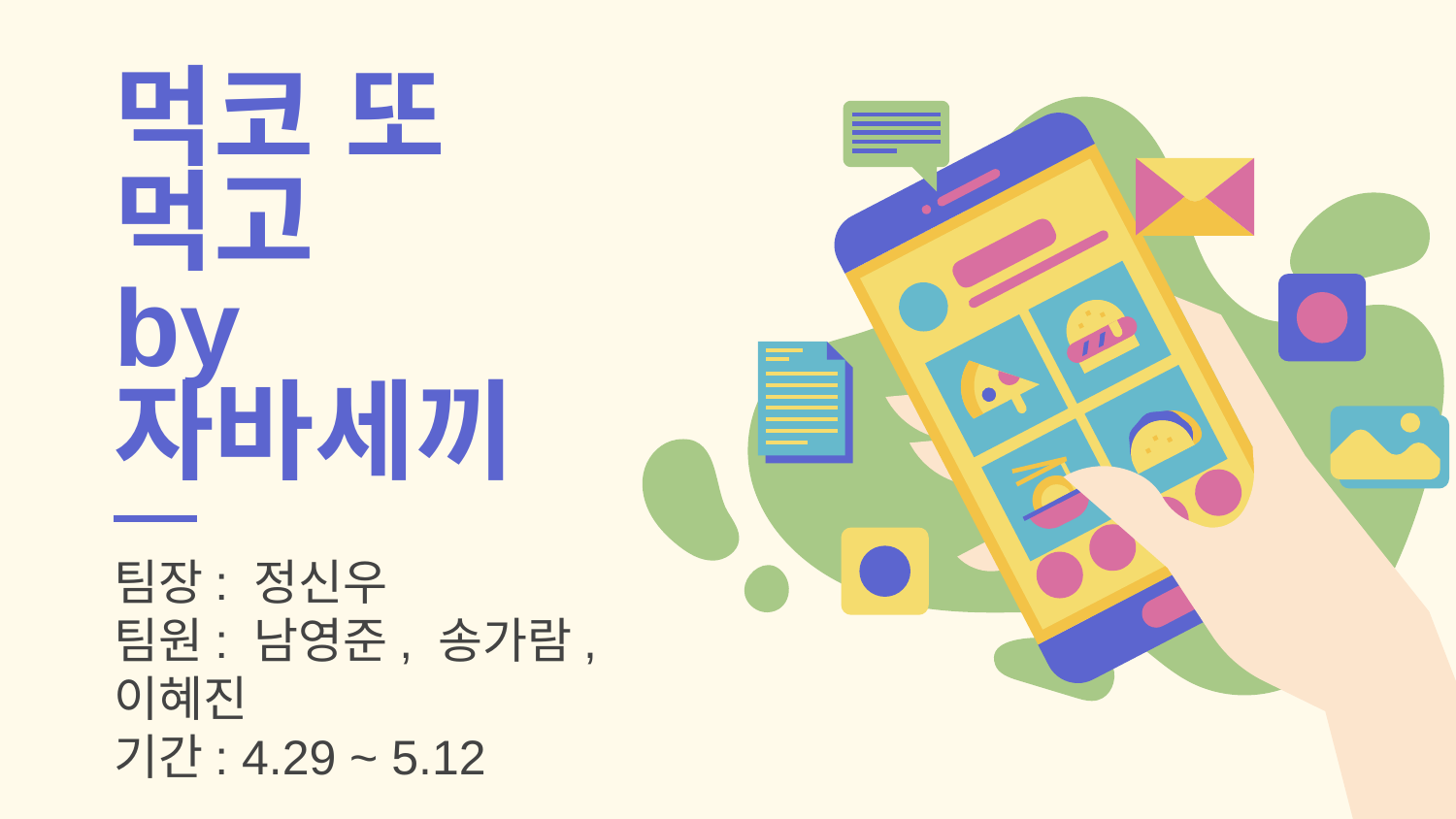

# 먹코 또 먹고
by 자바세끼
팀장: 정신우
팀원: 남영준, 송가람, 이혜진
기간: 4.29 ~ 5.12